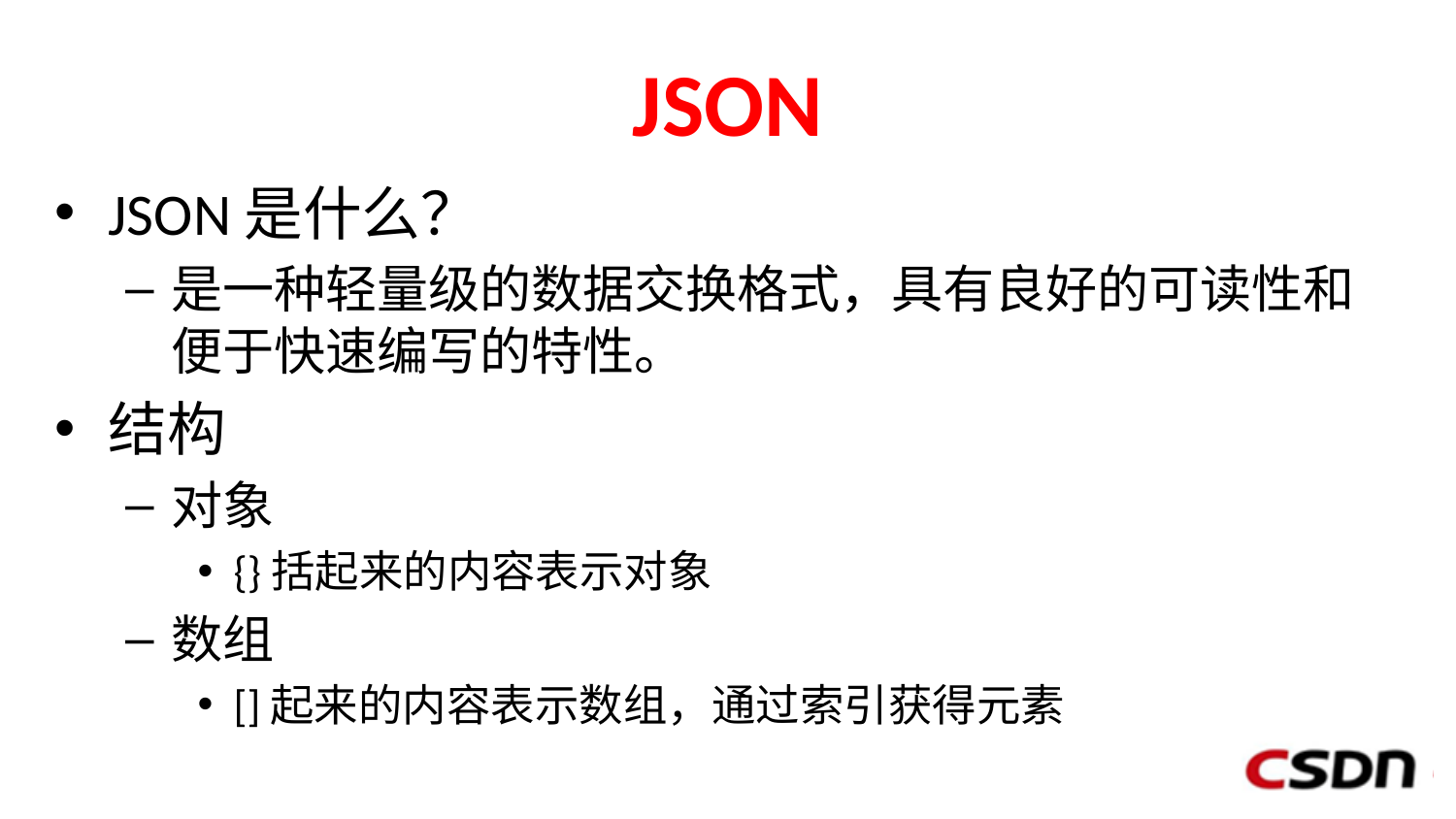

# JSON
JSON是什么？
是一种轻量级的数据交换格式，具有良好的可读性和便于快速编写的特性。
结构
对象
{}括起来的内容表示对象
数组
[]起来的内容表示数组，通过索引获得元素